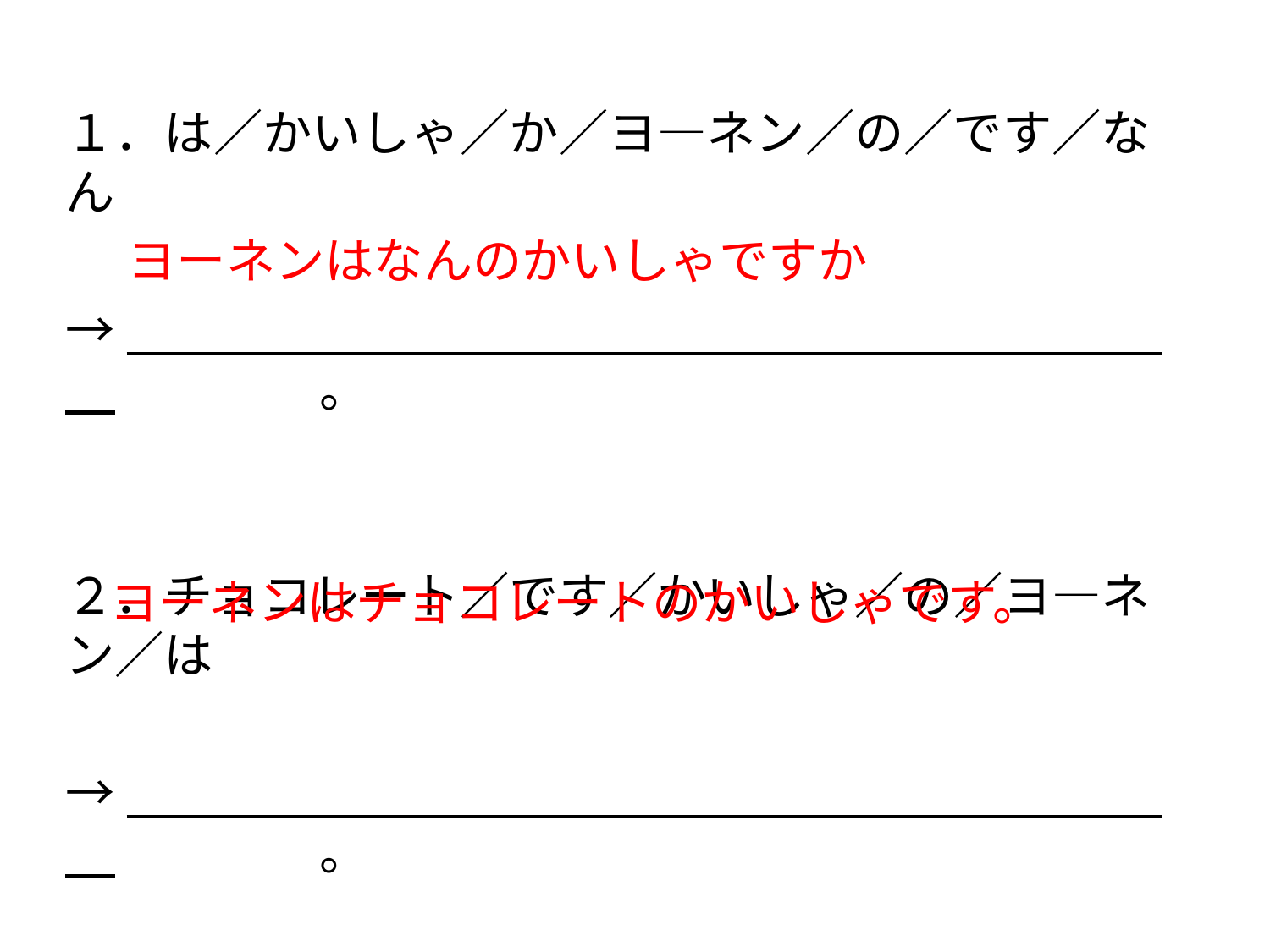

１．は／かいしゃ／か／ヨ―ネン／の／です／なん

→　　　　　　　　　　　　　　　　　　　　　　		。

２．チョコレート／です／かいしゃ／の／ヨ―ネン／は

→　　　　　　　　　　　　　　　　　　　　　　		。

ヨーネンはなんのかいしゃですか
ヨーネンはチョコレートのかいしゃです。